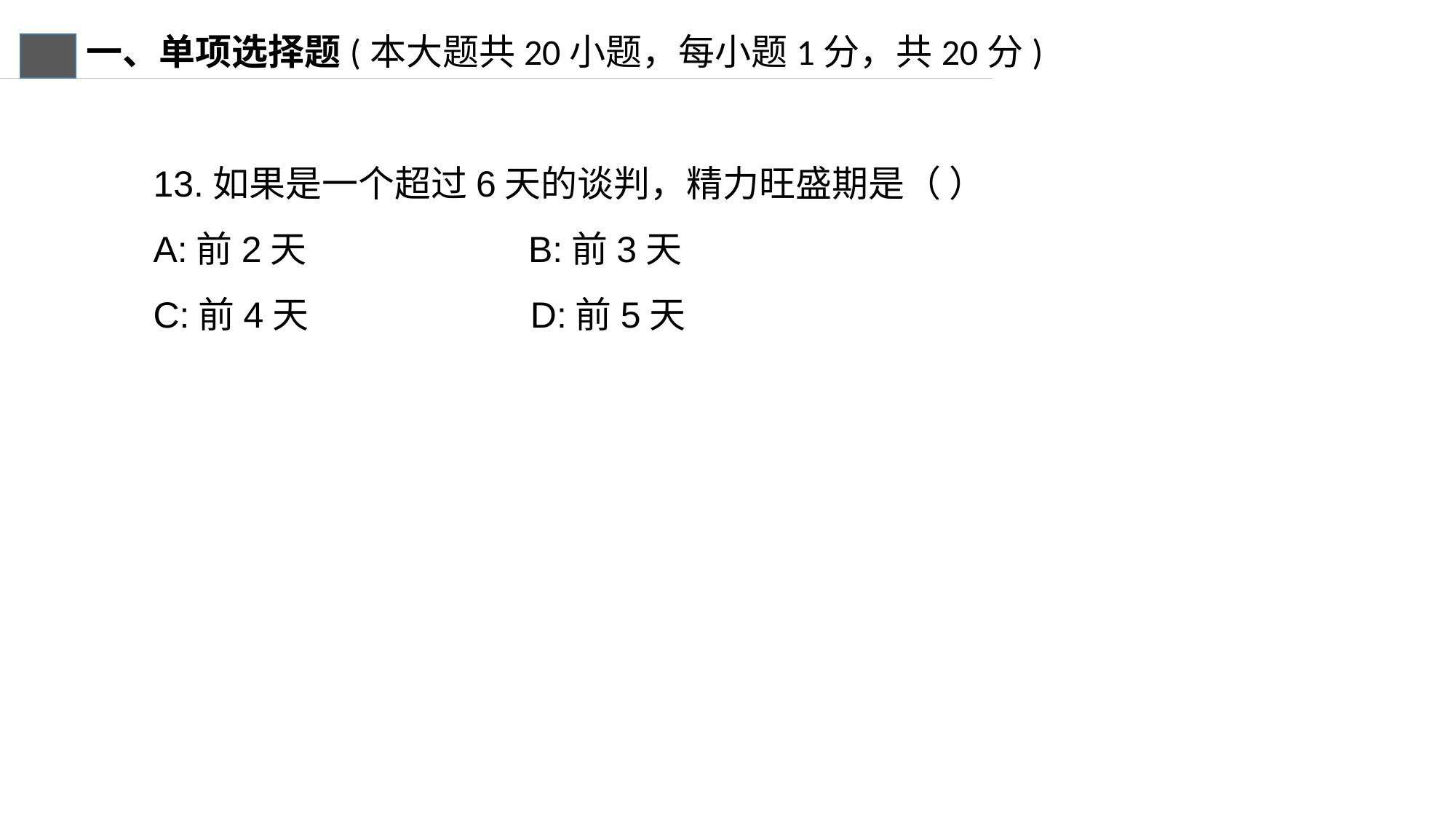

一、单项选择题(本大题共20小题，每小题1分，共20分)

13.如果是一个超过6天的谈判，精力旺盛期是（ ）
A:前2天                          B:前3天
C:前4天                          D:前5天